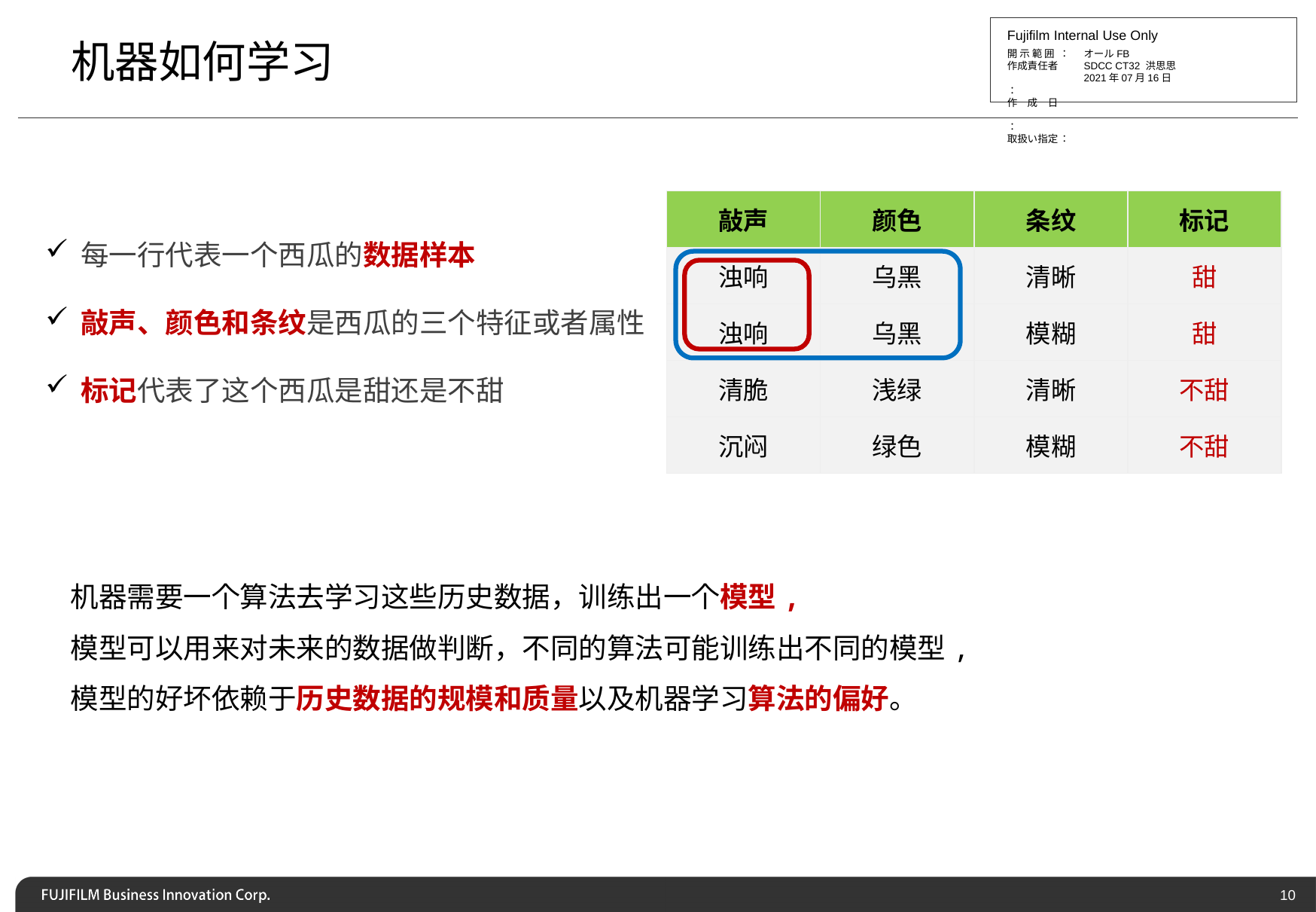

# 机器如何学习
| 敲声 | 颜色 | 条纹 | 标记 |
| --- | --- | --- | --- |
| 浊响 | 乌黑 | 清晰 | 甜 |
| 浊响 | 乌黑 | 模糊 | 甜 |
| 清脆 | 浅绿 | 清晰 | 不甜 |
| 沉闷 | 绿色 | 模糊 | 不甜 |
每一行代表一个西瓜的数据样本
敲声、颜色和条纹是西瓜的三个特征或者属性
标记代表了这个西瓜是甜还是不甜

机器需要一个算法去学习这些历史数据，训练出一个模型,
模型可以用来对未来的数据做判断，不同的算法可能训练出不同的模型,
模型的好坏依赖于历史数据的规模和质量以及机器学习算法的偏好。

10